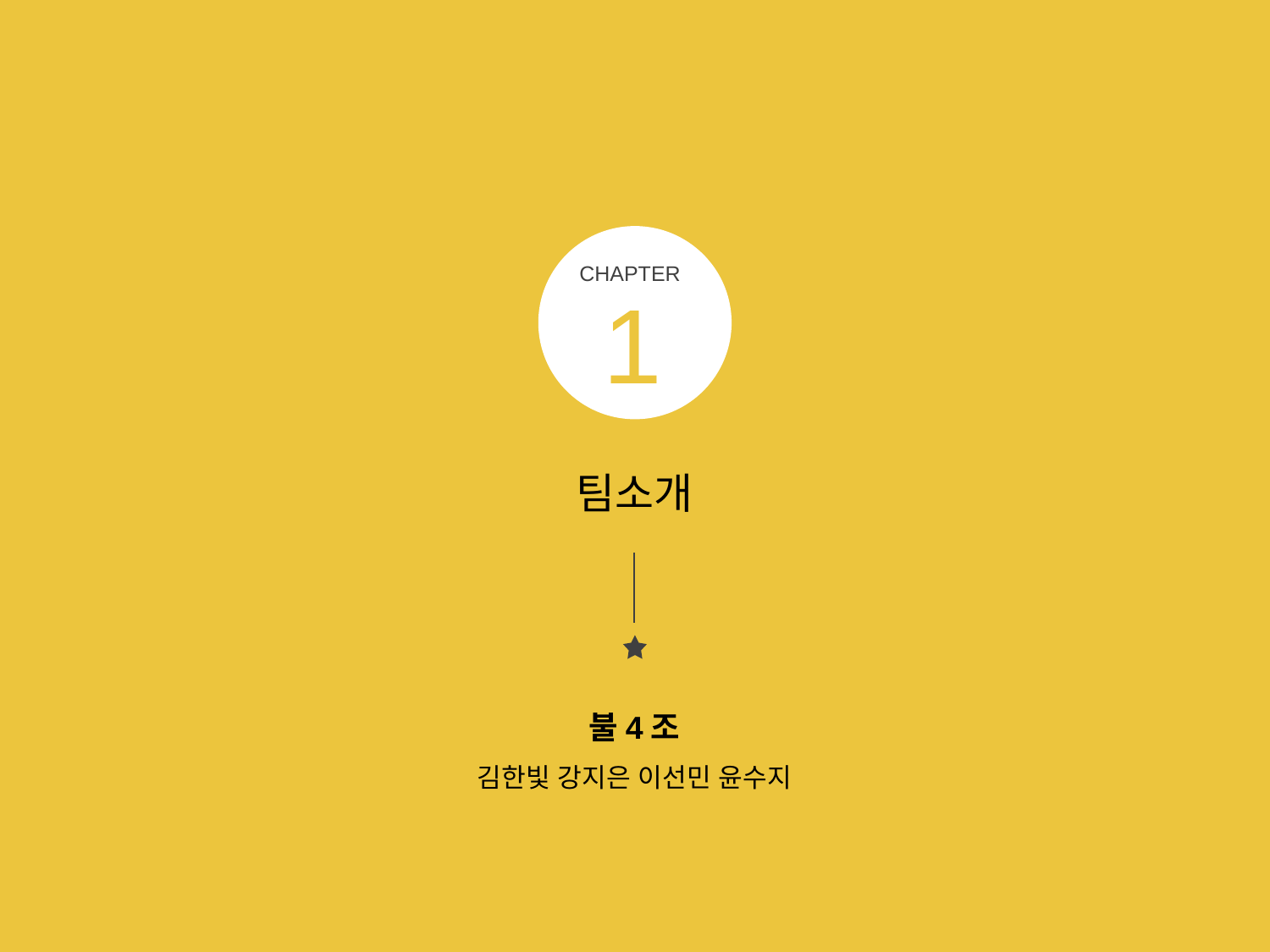

CHAPTER
1
팀소개

불4조
김한빛 강지은 이선민 윤수지